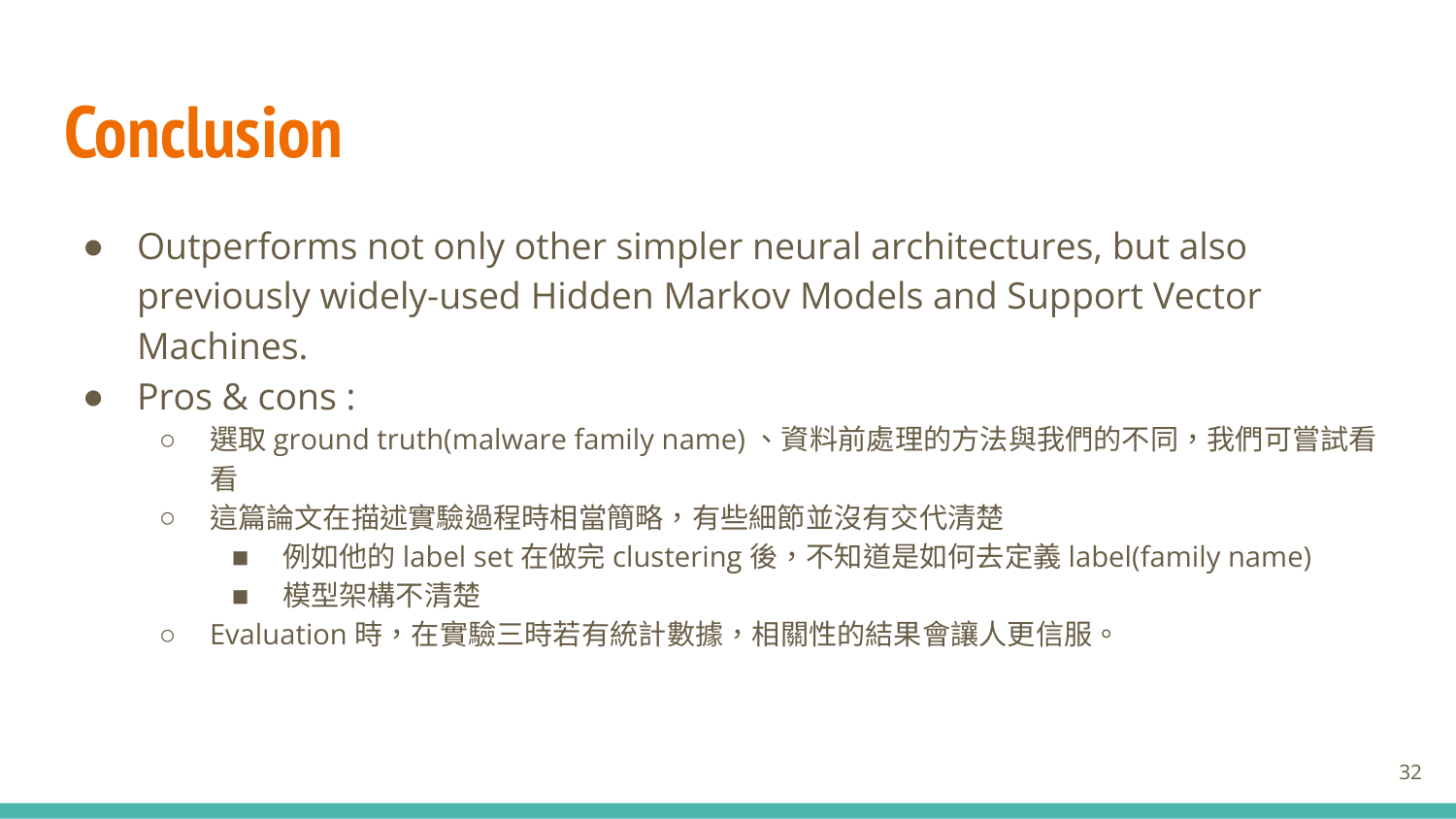

# Conclusion
Outperforms not only other simpler neural architectures, but also previously widely-used Hidden Markov Models and Support Vector Machines.
Pros & cons :
選取ground truth(malware family name)、資料前處理的方法與我們的不同，我們可嘗試看看
這篇論文在描述實驗過程時相當簡略，有些細節並沒有交代清楚
例如他的label set在做完clustering後，不知道是如何去定義label(family name)
模型架構不清楚
Evaluation時，在實驗三時若有統計數據，相關性的結果會讓人更信服。
32